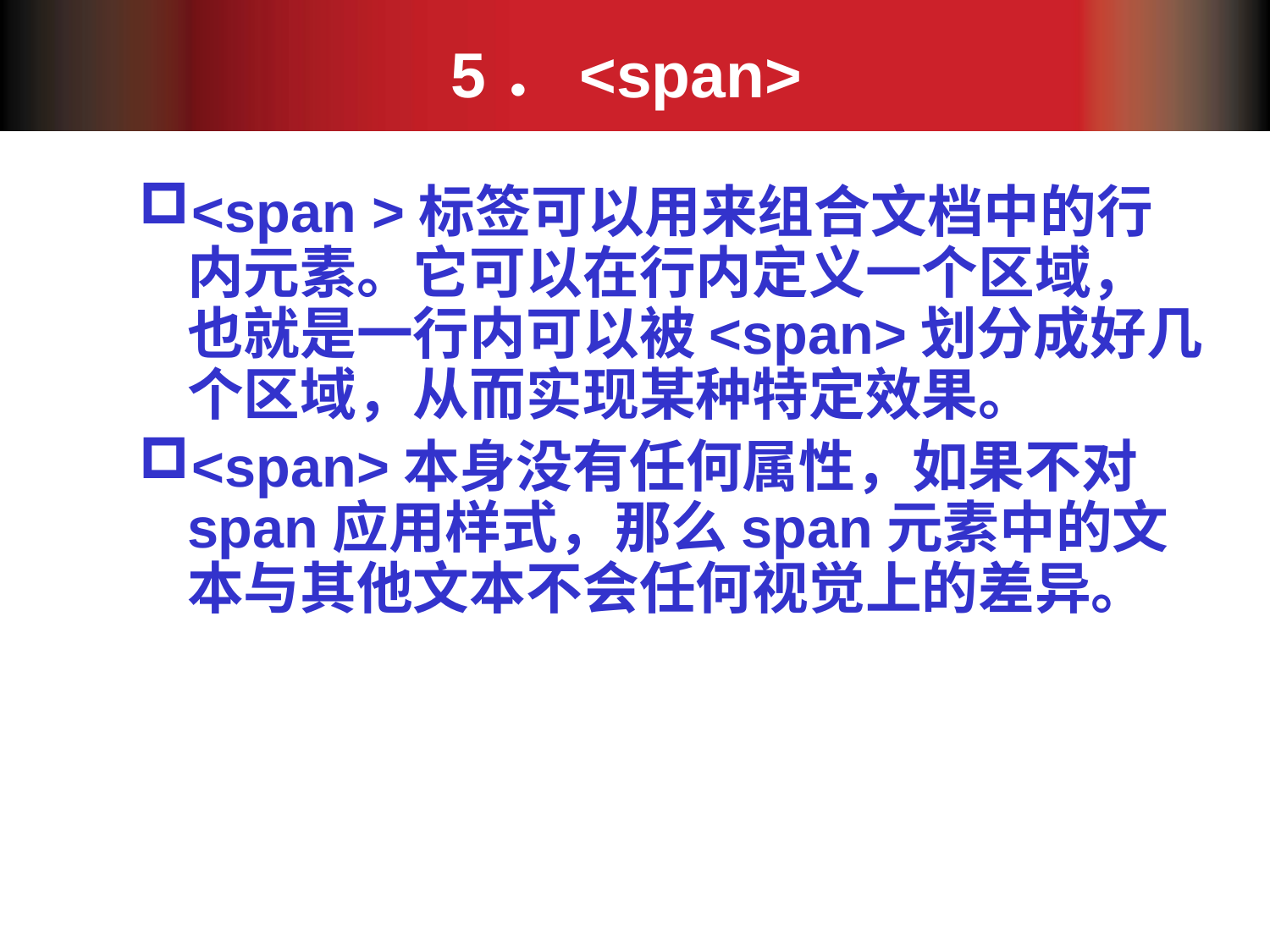

# 5．<span>
<span >标签可以用来组合文档中的行内元素。它可以在行内定义一个区域，也就是一行内可以被<span>划分成好几个区域，从而实现某种特定效果。
<span>本身没有任何属性，如果不对span应用样式，那么span元素中的文本与其他文本不会任何视觉上的差异。